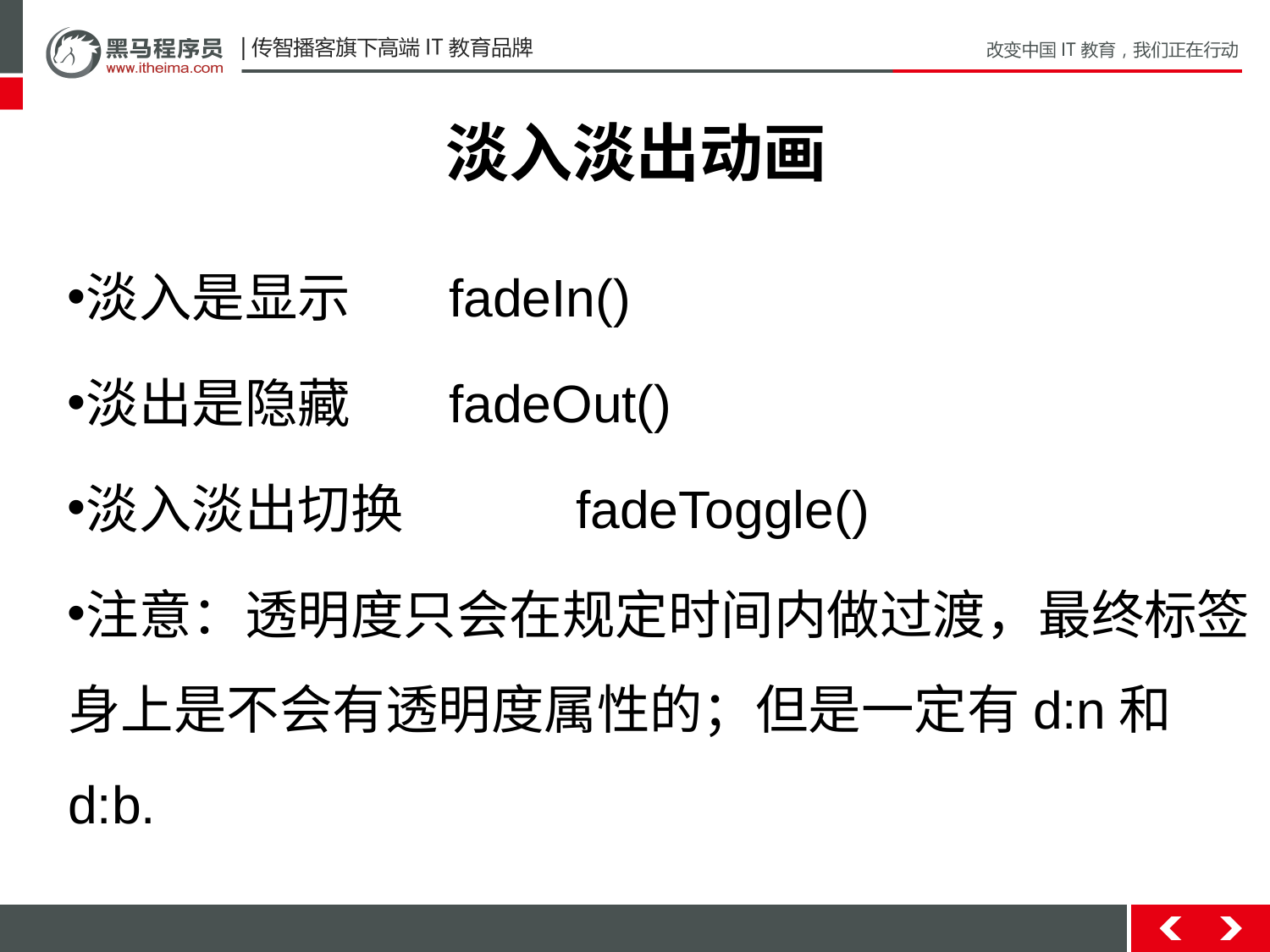

# 淡入淡出动画
淡入是显示     	fadeIn()
淡出是隐藏     	fadeOut()
淡入淡出切换 		fadeToggle()
注意：透明度只会在规定时间内做过渡，最终标签身上是不会有透明度属性的；但是一定有d:n和d:b.